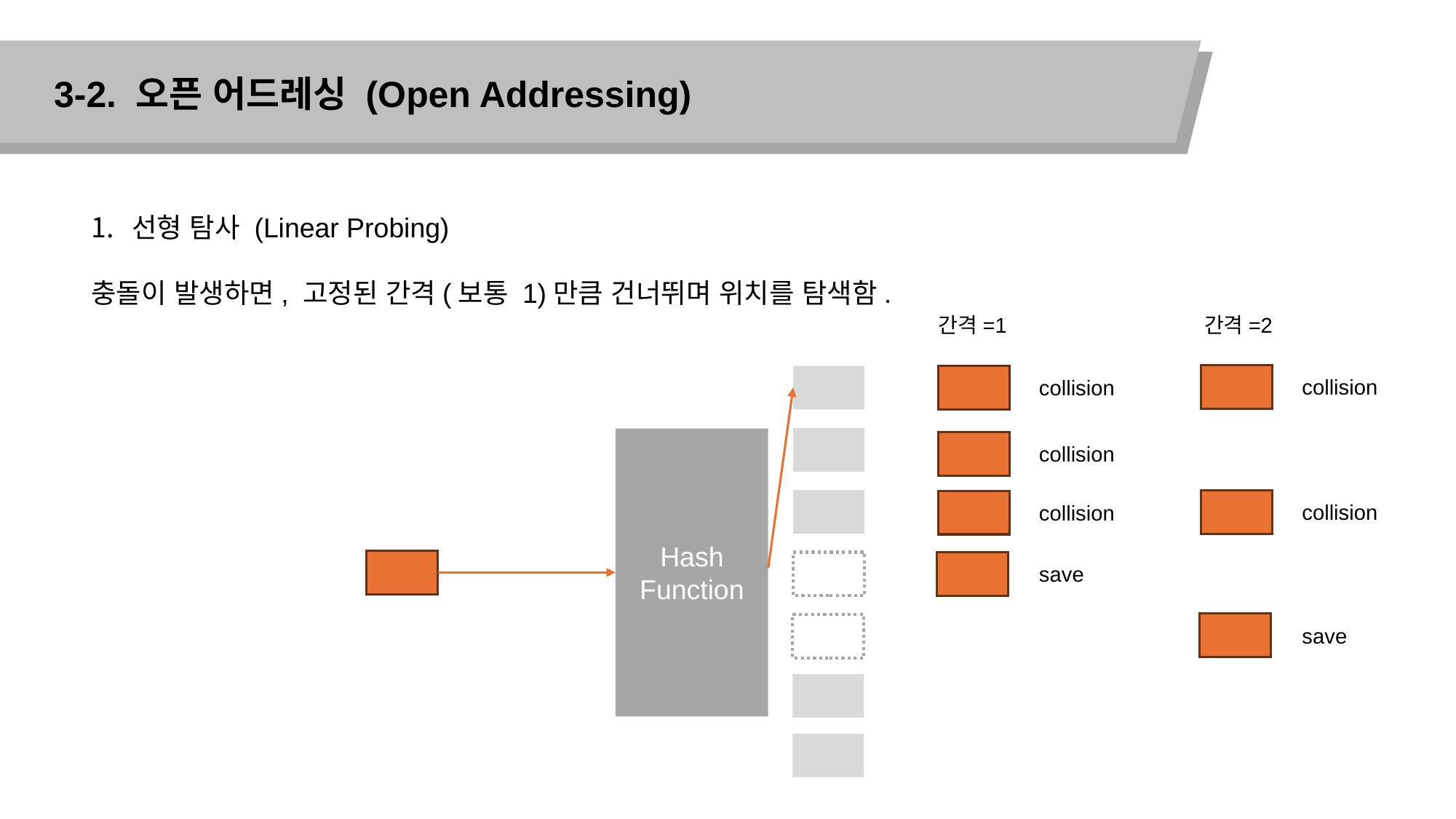

3-2. 오픈 어드레싱 (Open Addressing)
선형 탐사 (Linear Probing)

충돌이 발생하면, 고정된 간격(보통 1)만큼 건너뛰며 위치를 탐색함.

간격=2
간격=1

collision
collision

Hash Function

collision

collision
collision

save

save